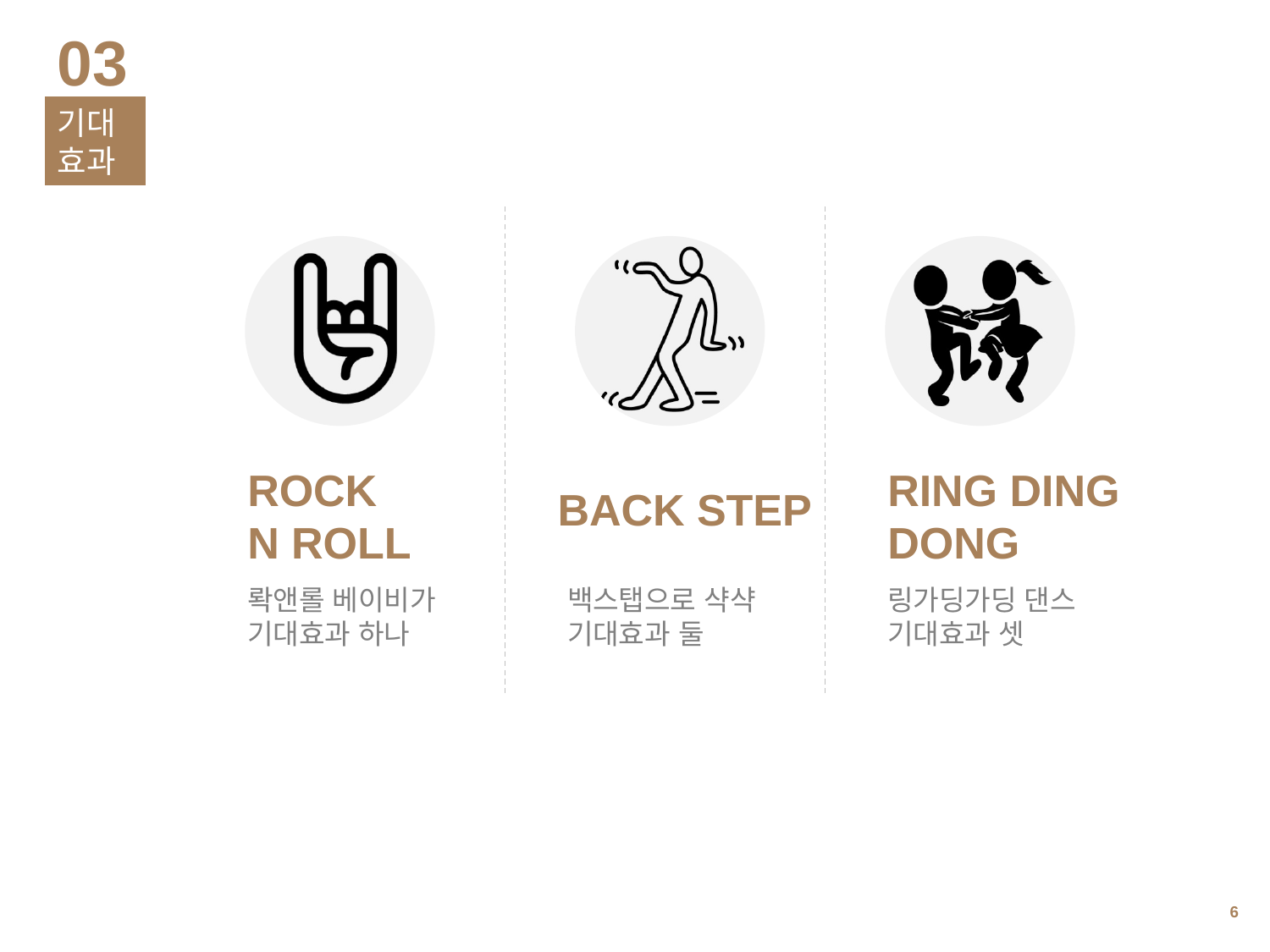

03
기대효과

ROCK
N ROLL
RING DING DONG
BACK STEP
롹앤롤 베이비가
기대효과 하나
백스탭으로 샥샥
기대효과 둘
링가딩가딩 댄스
기대효과 셋
6